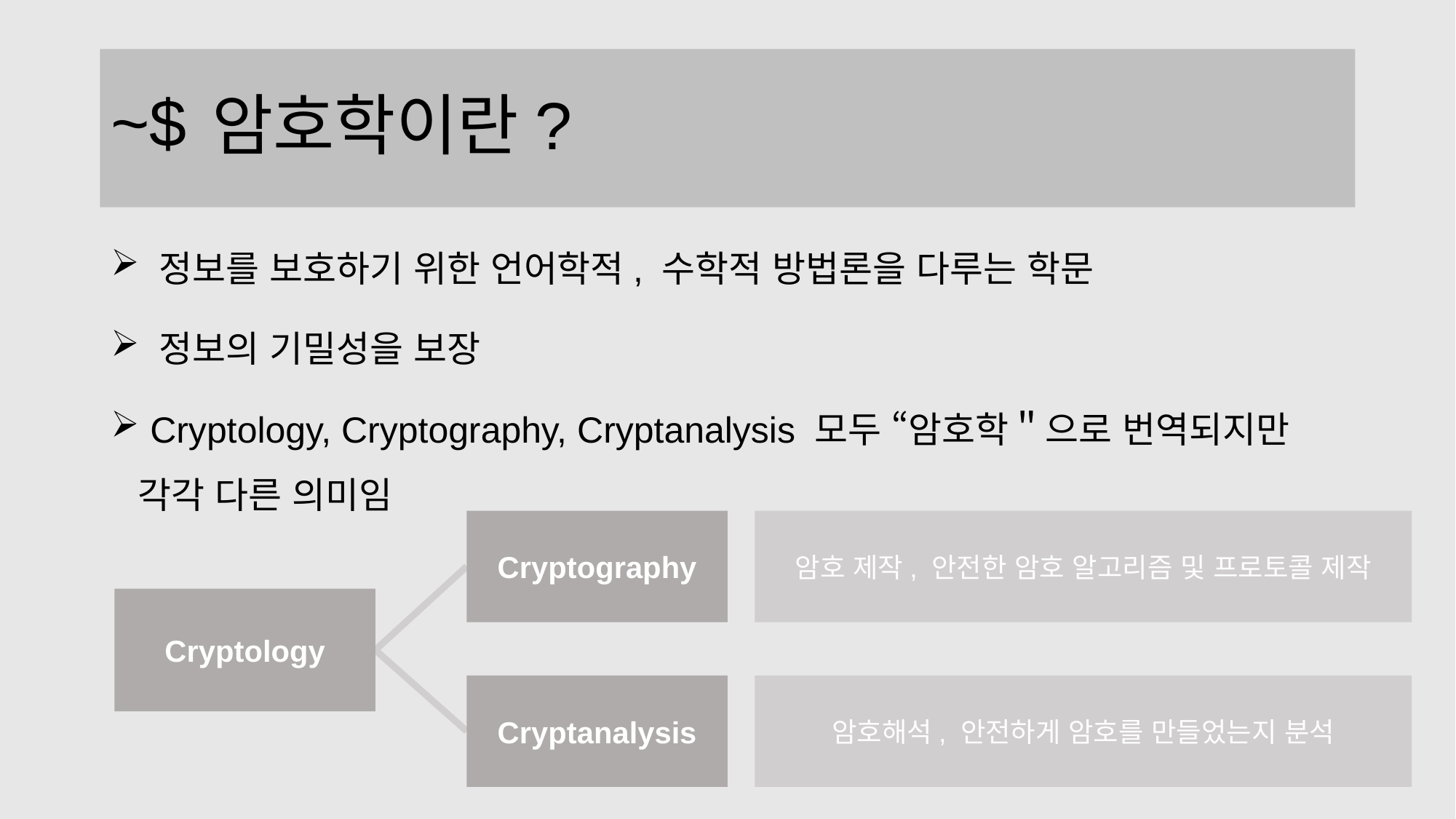

# 암호학이란?
 정보를 보호하기 위한 언어학적, 수학적 방법론을 다루는 학문
 정보의 기밀성을 보장
 Cryptology, Cryptography, Cryptanalysis 모두 “암호학＂으로 번역되지만 각각 다른 의미임
암호 제작, 안전한 암호 알고리즘 및 프로토콜 제작
Cryptography
Cryptology
암호해석, 안전하게 암호를 만들었는지 분석
Cryptanalysis